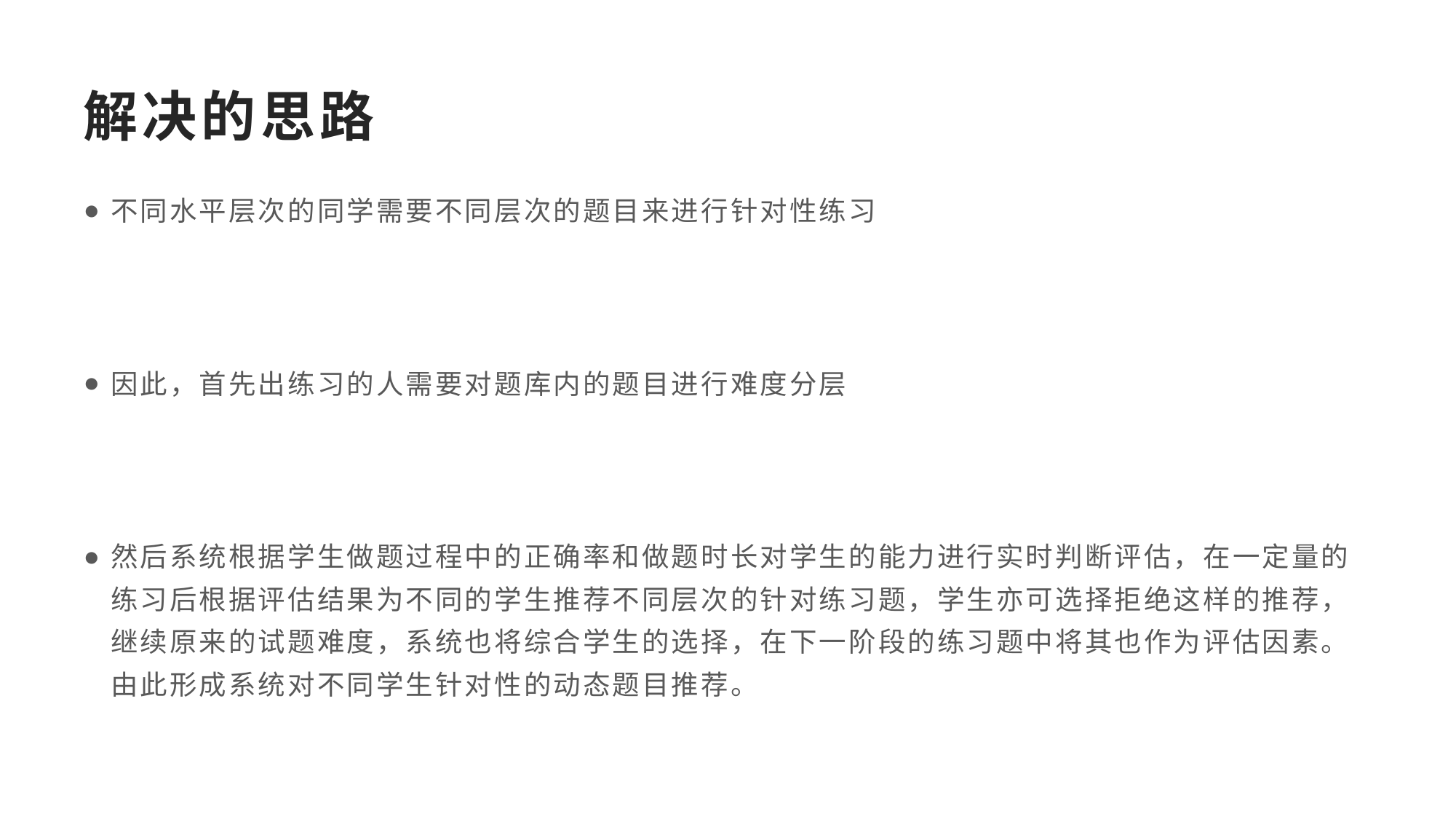

# 解决的思路
不同水平层次的同学需要不同层次的题目来进行针对性练习

因此，首先出练习的人需要对题库内的题目进行难度分层

然后系统根据学生做题过程中的正确率和做题时长对学生的能力进行实时判断评估，在一定量的练习后根据评估结果为不同的学生推荐不同层次的针对练习题，学生亦可选择拒绝这样的推荐，继续原来的试题难度，系统也将综合学生的选择，在下一阶段的练习题中将其也作为评估因素。由此形成系统对不同学生针对性的动态题目推荐。